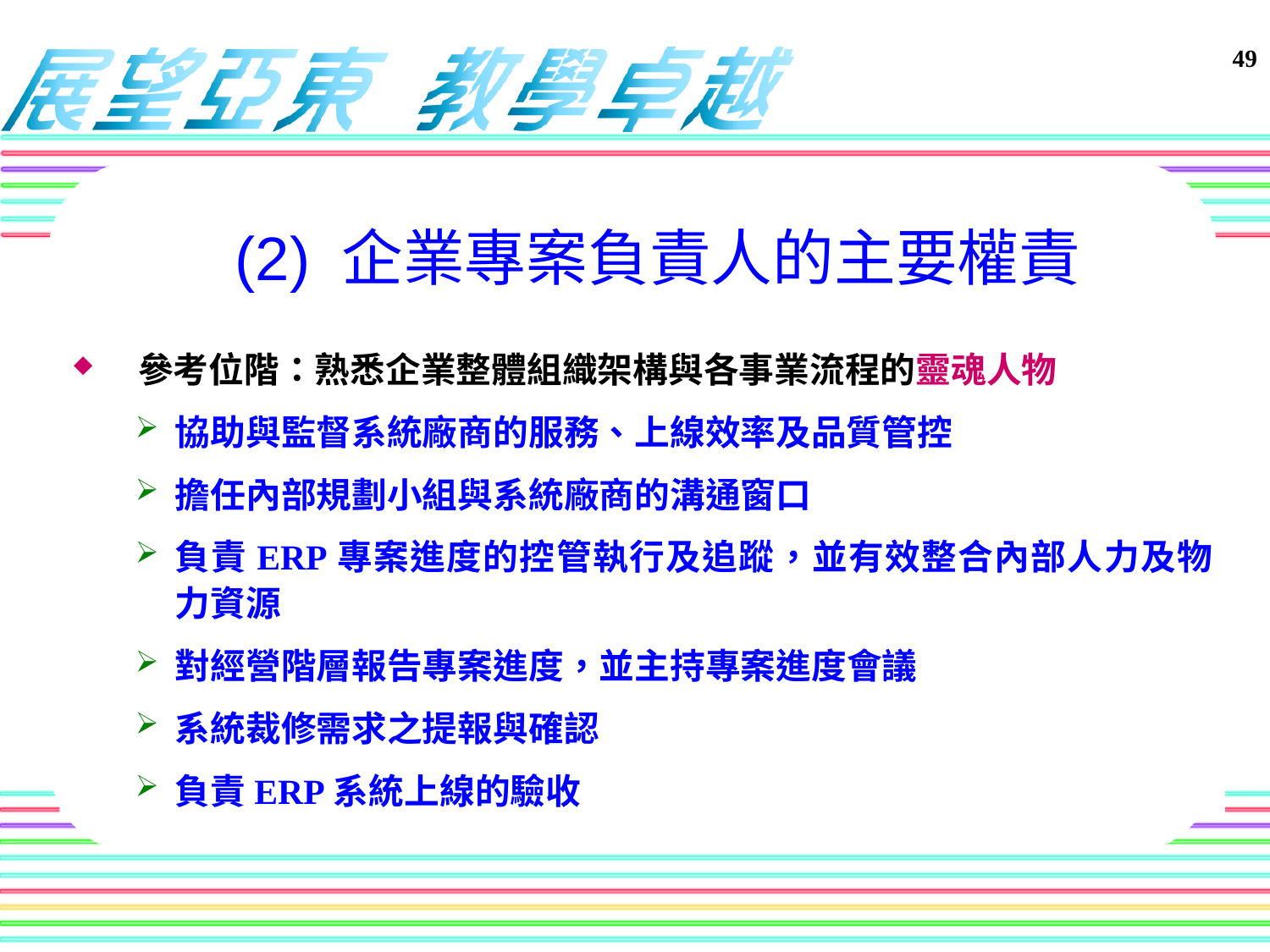

#
(2) 企業專案負責人的主要權責
參考位階：熟悉企業整體組織架構與各事業流程的靈魂人物
協助與監督系統廠商的服務、上線效率及品質管控
擔任內部規劃小組與系統廠商的溝通窗口
負責ERP專案進度的控管執行及追蹤，並有效整合內部人力及物力資源
對經營階層報告專案進度，並主持專案進度會議
系統裁修需求之提報與確認
負責ERP系統上線的驗收